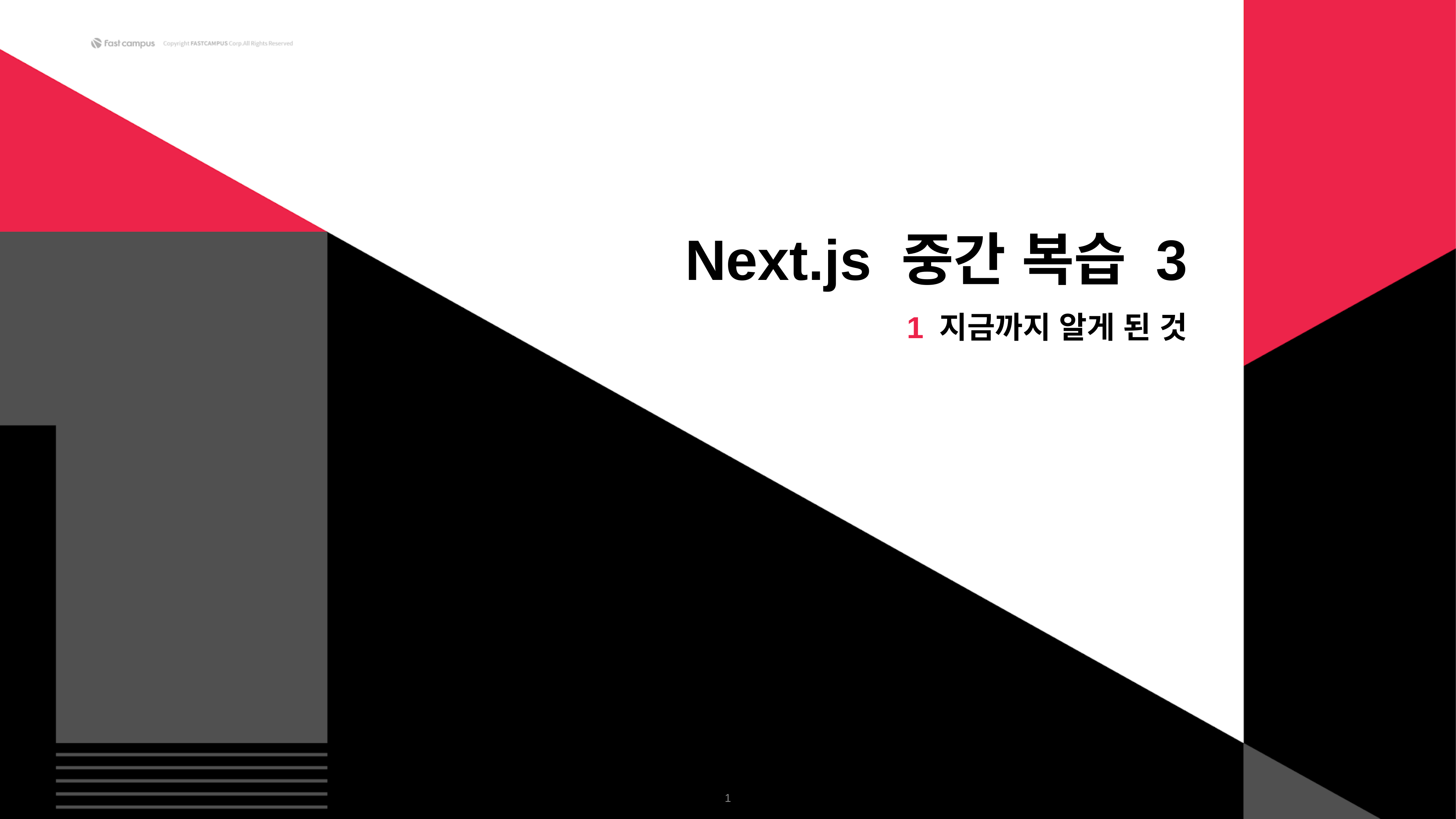

Next.js 중간 복습 3

1 지금까지 알게 된 것
1